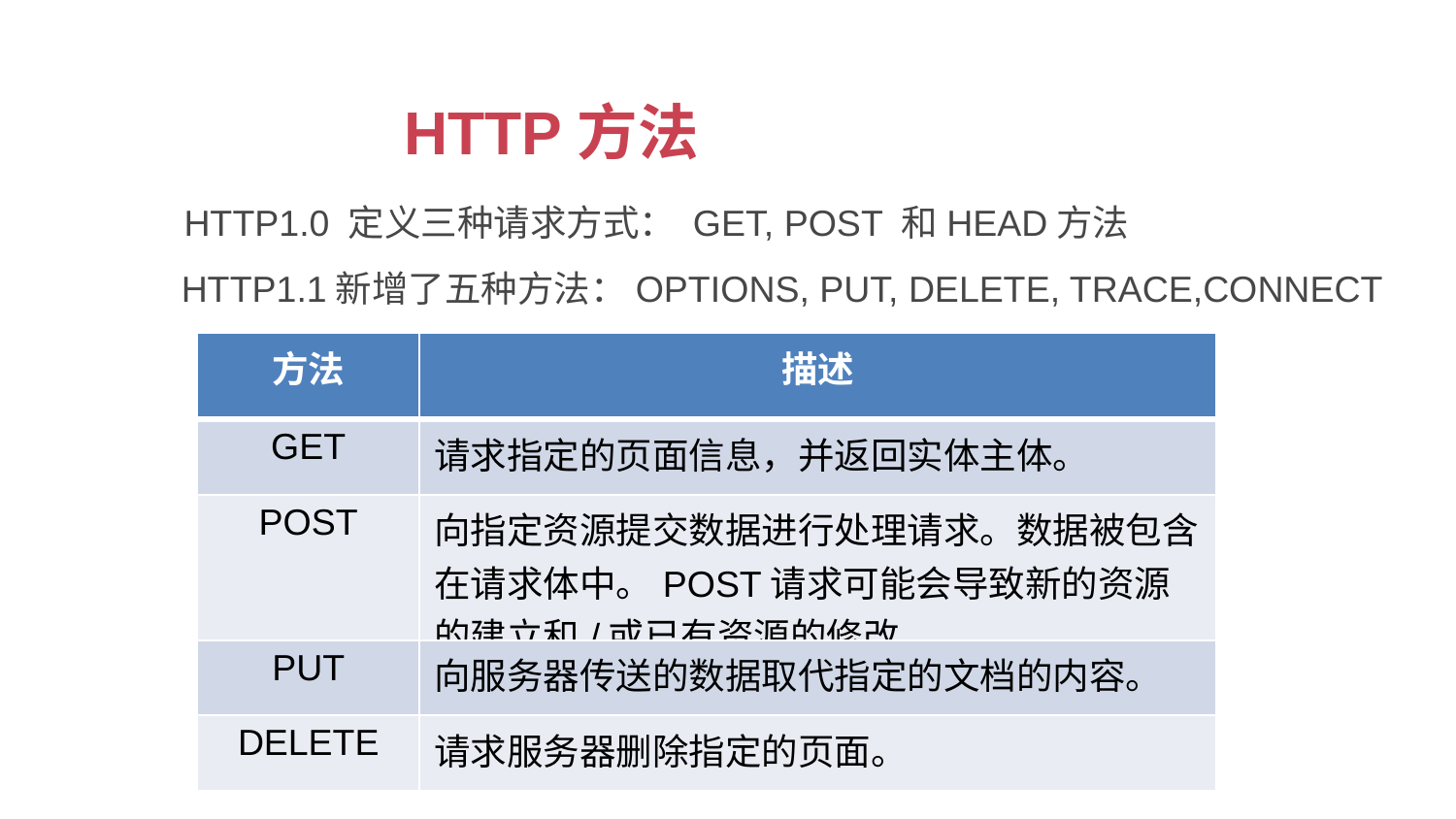

HTTP方法
HTTP1.0 定义三种请求方式： GET, POST 和HEAD方法
HTTP1.1新增了五种方法：OPTIONS, PUT, DELETE, TRACE,CONNECT
| 方法 | 描述 |
| --- | --- |
| GET | 请求指定的页面信息，并返回实体主体。 |
| POST | 向指定资源提交数据进行处理请求。数据被包含在请求体中。POST请求可能会导致新的资源的建立和/或已有资源的修改。 |
| PUT | 向服务器传送的数据取代指定的文档的内容。 |
| DELETE | 请求服务器删除指定的页面。 |